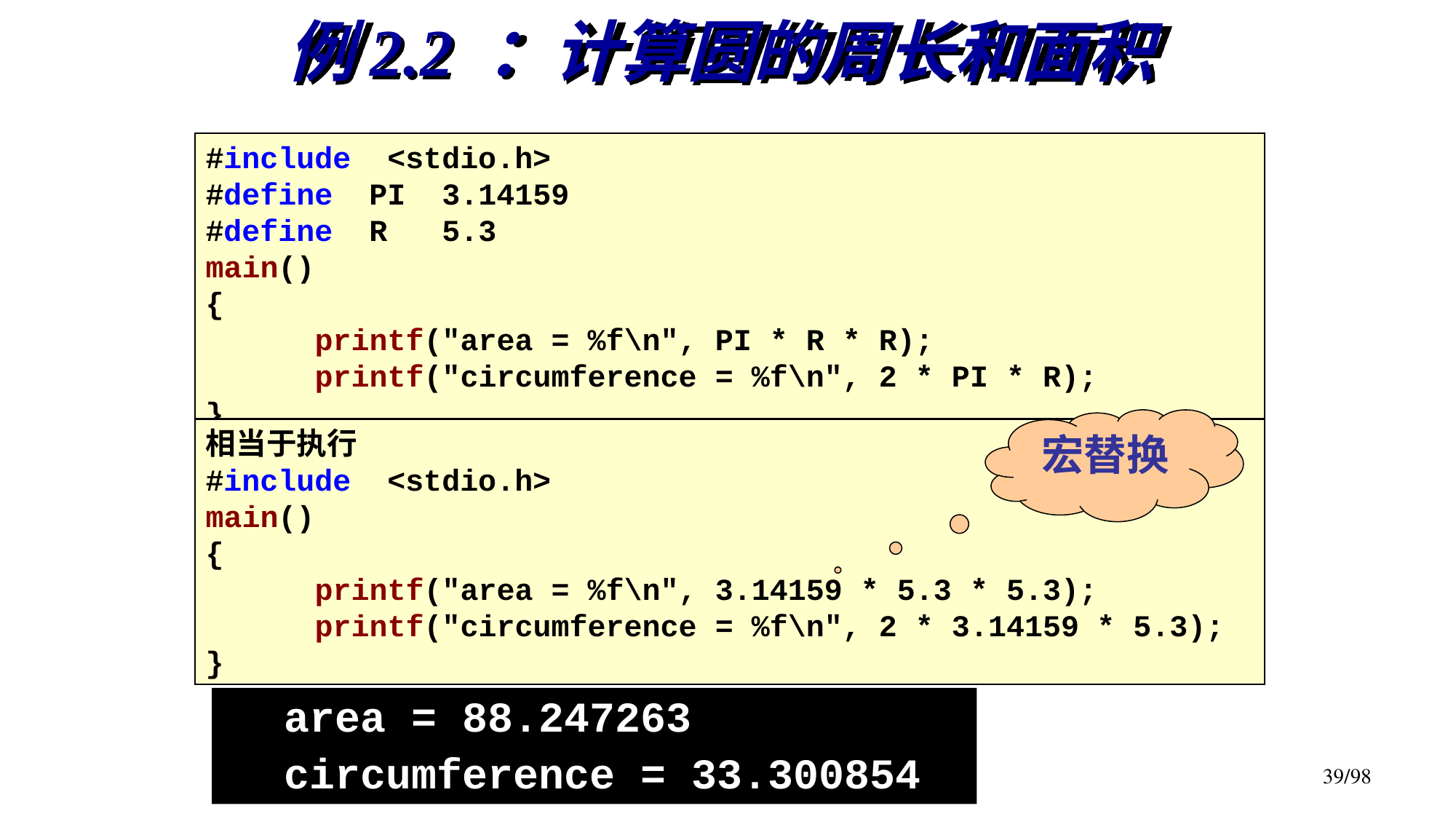

# 例2.2 ：计算圆的周长和面积
#include  <stdio.h>
#define  PI  3.14159
#define  R   5.3
main()
{
	printf("area = %f\n", PI * R * R);
	printf("circumference = %f\n", 2 * PI * R);
}
宏替换
相当于执行
#include  <stdio.h>
main()
{
	printf("area = %f\n", 3.14159 * 5.3 * 5.3);
	printf("circumference = %f\n", 2 * 3.14159 * 5.3);
}
area = 88.247263
circumference = 33.300854